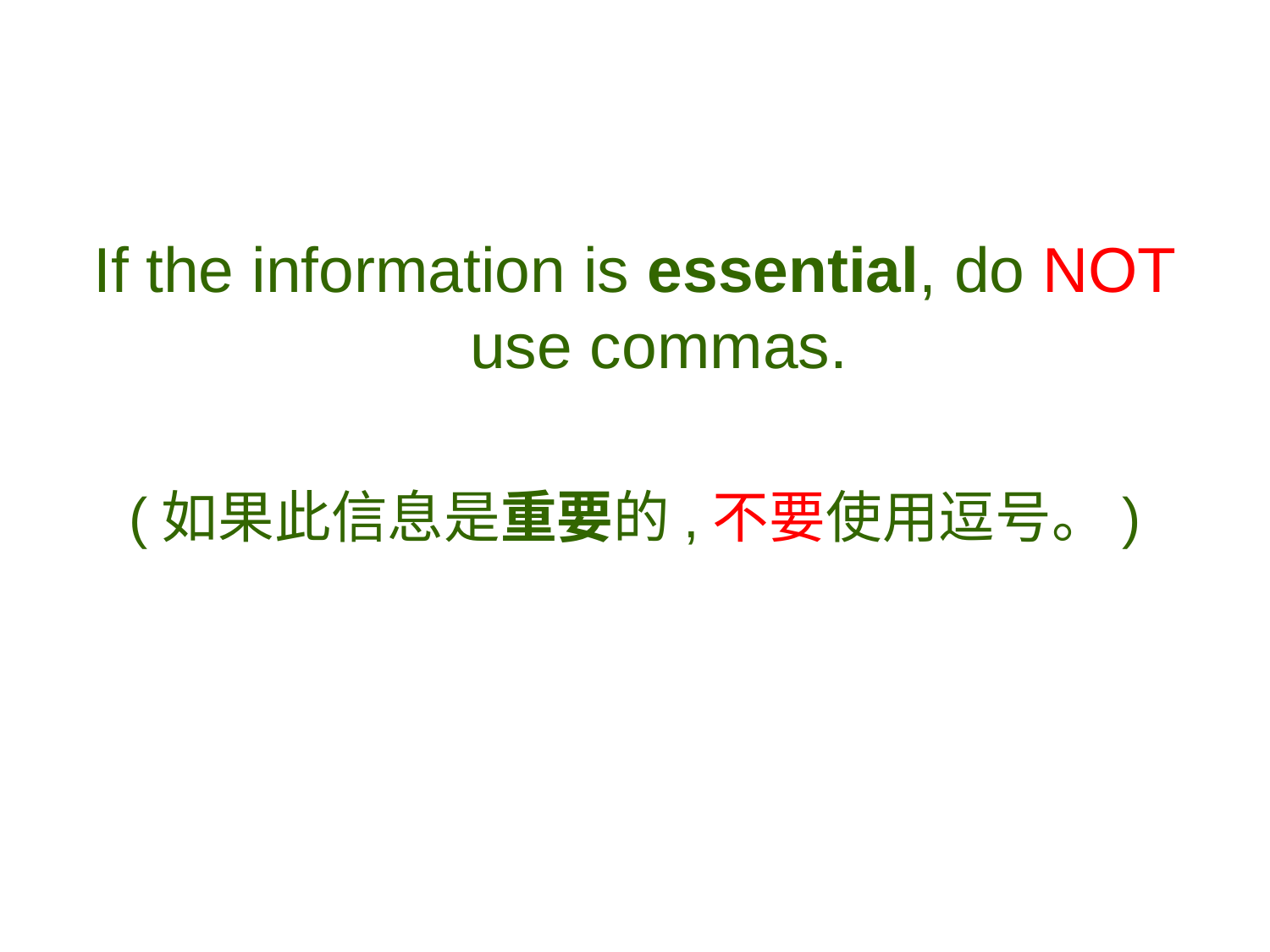

#
If the information is essential, do NOT use commas.

(如果此信息是重要的,不要使用逗号。)